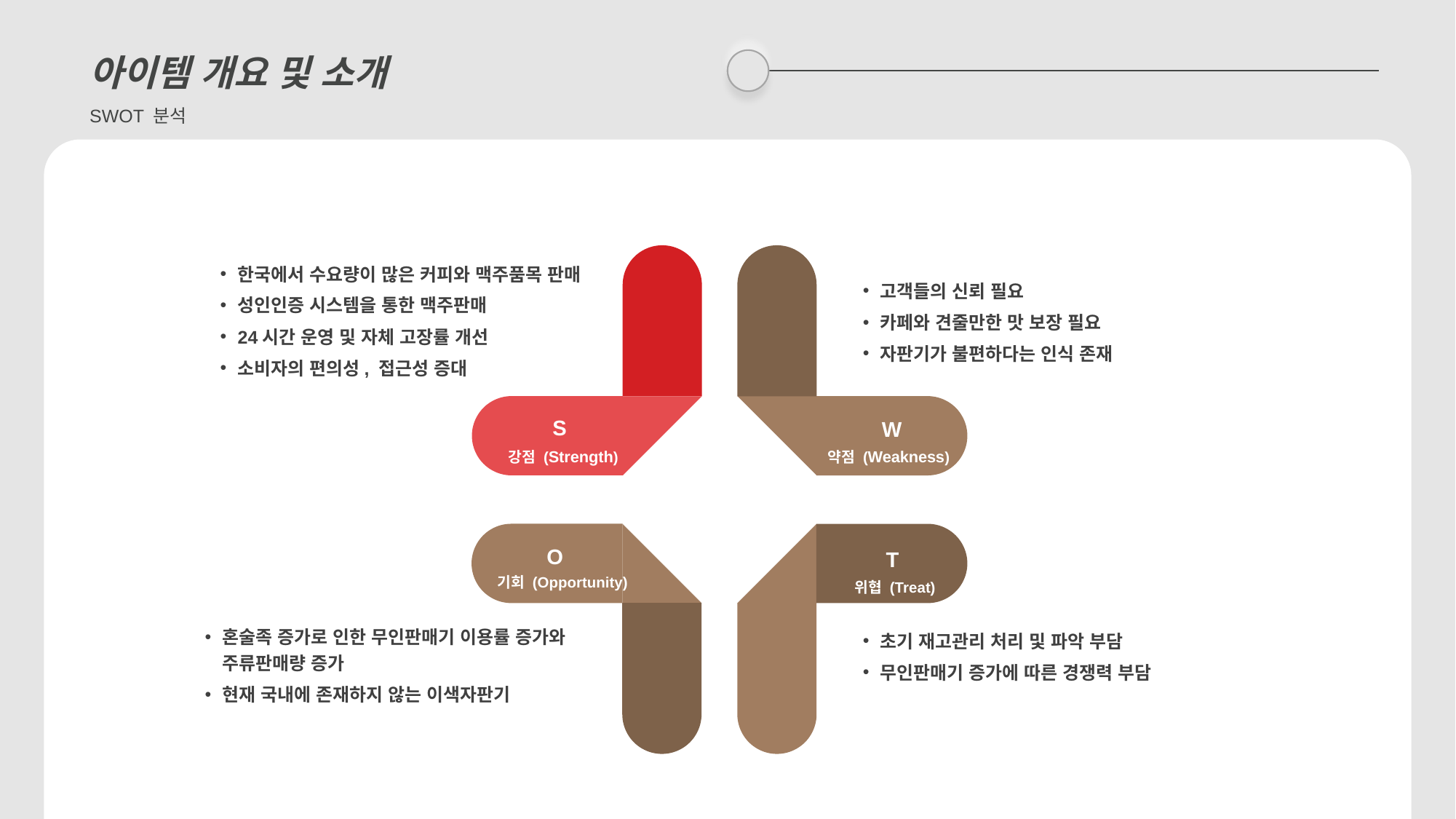

아이템 개요 및 소개
SWOT 분석

고객들의 신뢰 필요
카페와 견줄만한 맛 보장 필요
자판기가 불편하다는 인식 존재

한국에서 수요량이 많은 커피와 맥주품목 판매
성인인증 시스템을 통한 맥주판매
24시간 운영 및 자체 고장률 개선
소비자의 편의성, 접근성 증대
S
W
강점 (Strength)
약점 (Weakness)

O
T
기회 (Opportunity)
위협 (Treat)
혼술족 증가로 인한 무인판매기 이용률 증가와 주류판매량 증가
현재 국내에 존재하지 않는 이색자판기
초기 재고관리 처리 및 파악 부담
무인판매기 증가에 따른 경쟁력 부담